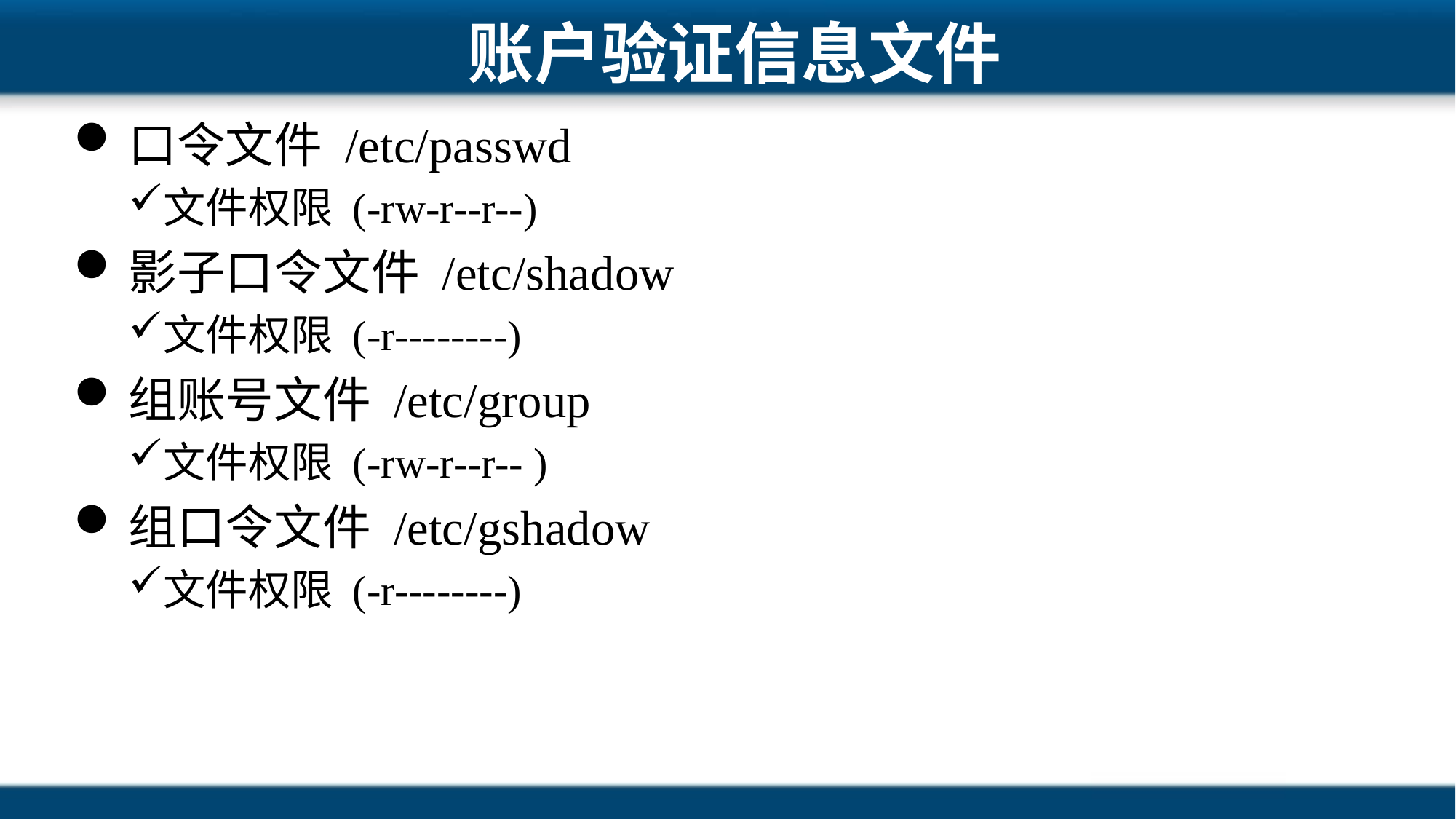

# 账户验证信息文件
口令文件 /etc/passwd
文件权限 (-rw-r--r--)
影子口令文件 /etc/shadow
文件权限 (-r--------)
组账号文件 /etc/group
文件权限 (-rw-r--r-- )
组口令文件 /etc/gshadow
文件权限 (-r--------)